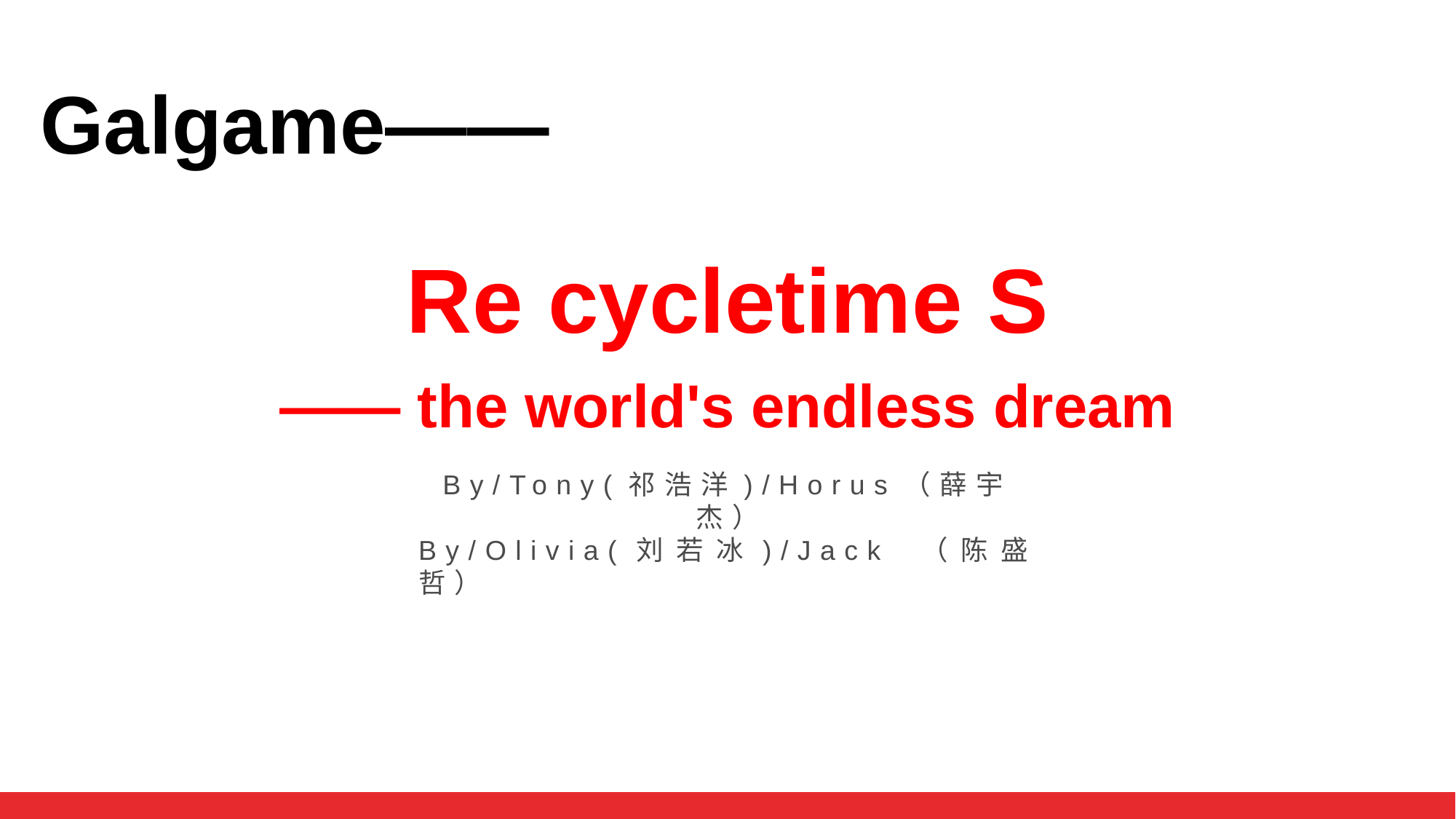

Galgame——
Re cycletime S
—— the world's endless dream
By/Tony(祁浩洋)/Horus（薛宇杰）
By/Olivia(刘若冰)/Jack （陈盛哲）